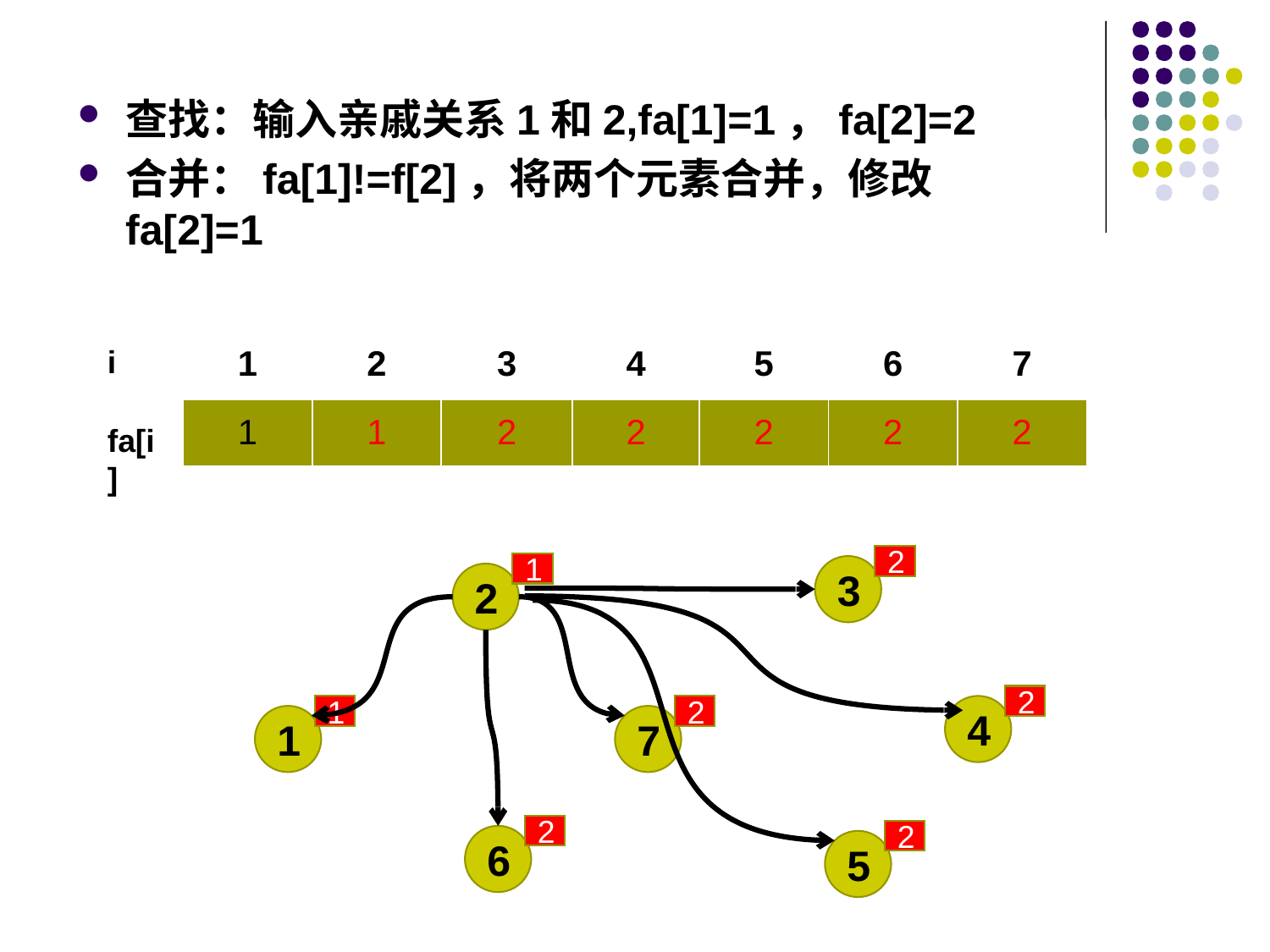

查找：输入亲戚关系1和2,fa[1]=1，fa[2]=2
合并：fa[1]!=f[2]，将两个元素合并，修改fa[2]=1
| 1 | 2 | 3 | 4 | 5 | 6 | 7 |
| --- | --- | --- | --- | --- | --- | --- |
| 1 | 1 | 2 | 2 | 2 | 2 | 2 |
i
fa[i]
2
3
1
2
2
4
1
1
2
7
2
6
2
5